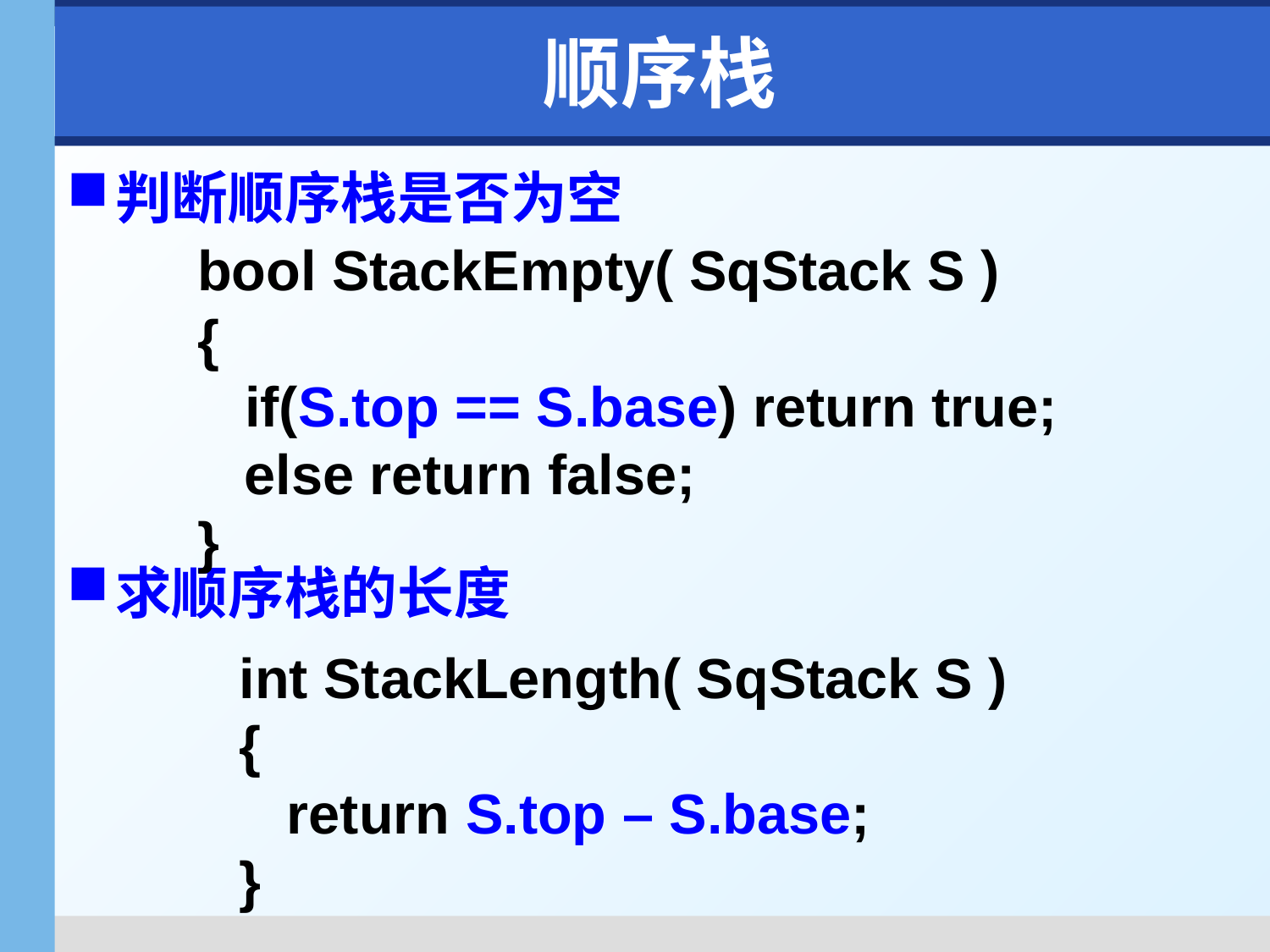

# 顺序栈
判断顺序栈是否为空

求顺序栈的长度

bool StackEmpty( SqStack S )
{
	if(S.top == S.base) return true;
   else return false;
}
int StackLength( SqStack S )
{
	return S.top – S.base;
}